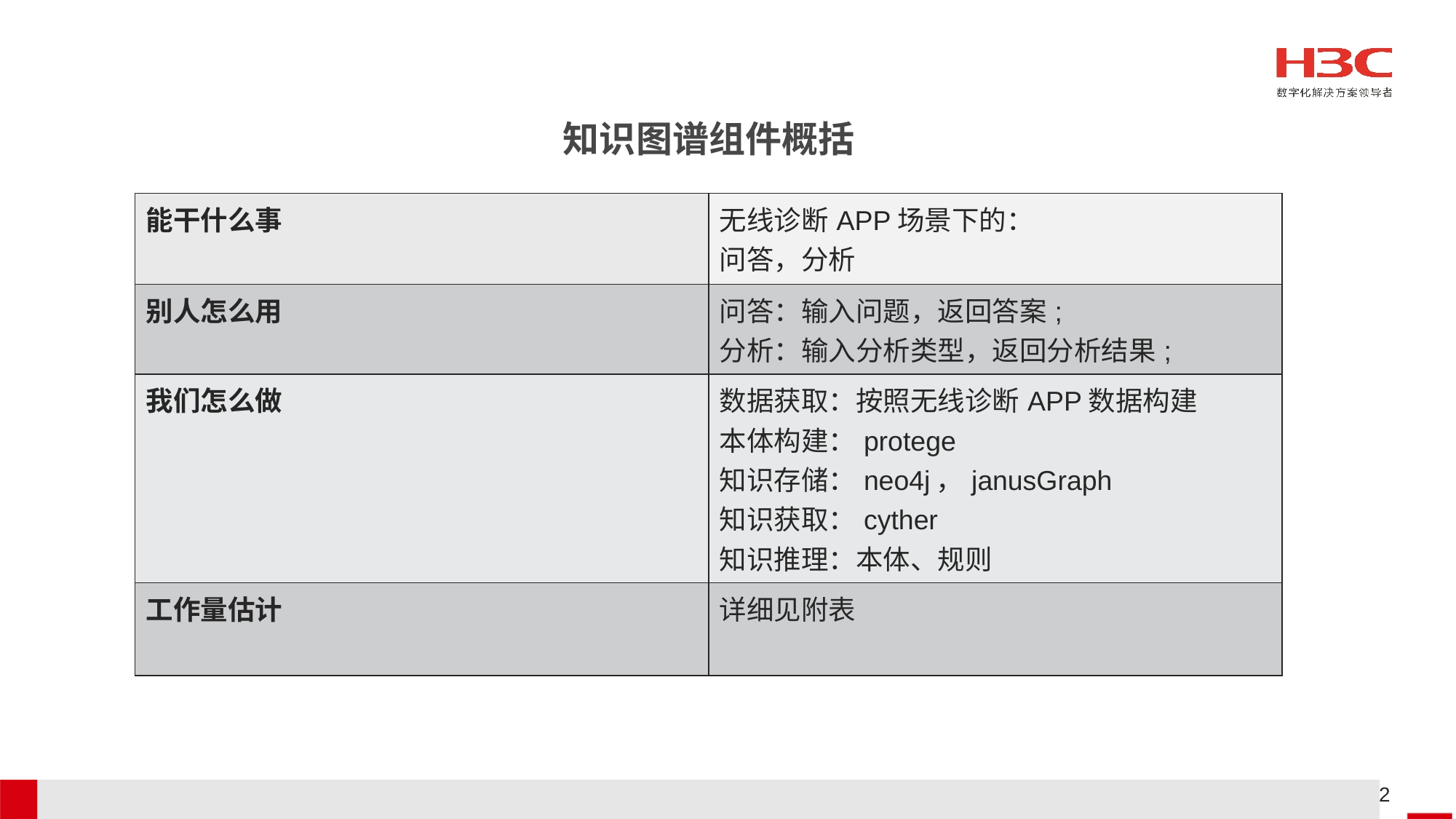

知识图谱组件概括
| 能干什么事 | 无线诊断APP场景下的： 问答，分析 |
| --- | --- |
| 别人怎么用 | 问答：输入问题，返回答案; 分析：输入分析类型，返回分析结果; |
| 我们怎么做 | 数据获取：按照无线诊断APP数据构建 本体构建：protege 知识存储：neo4j，janusGraph 知识获取：cyther 知识推理：本体、规则 |
| 工作量估计 | 详细见附表 |